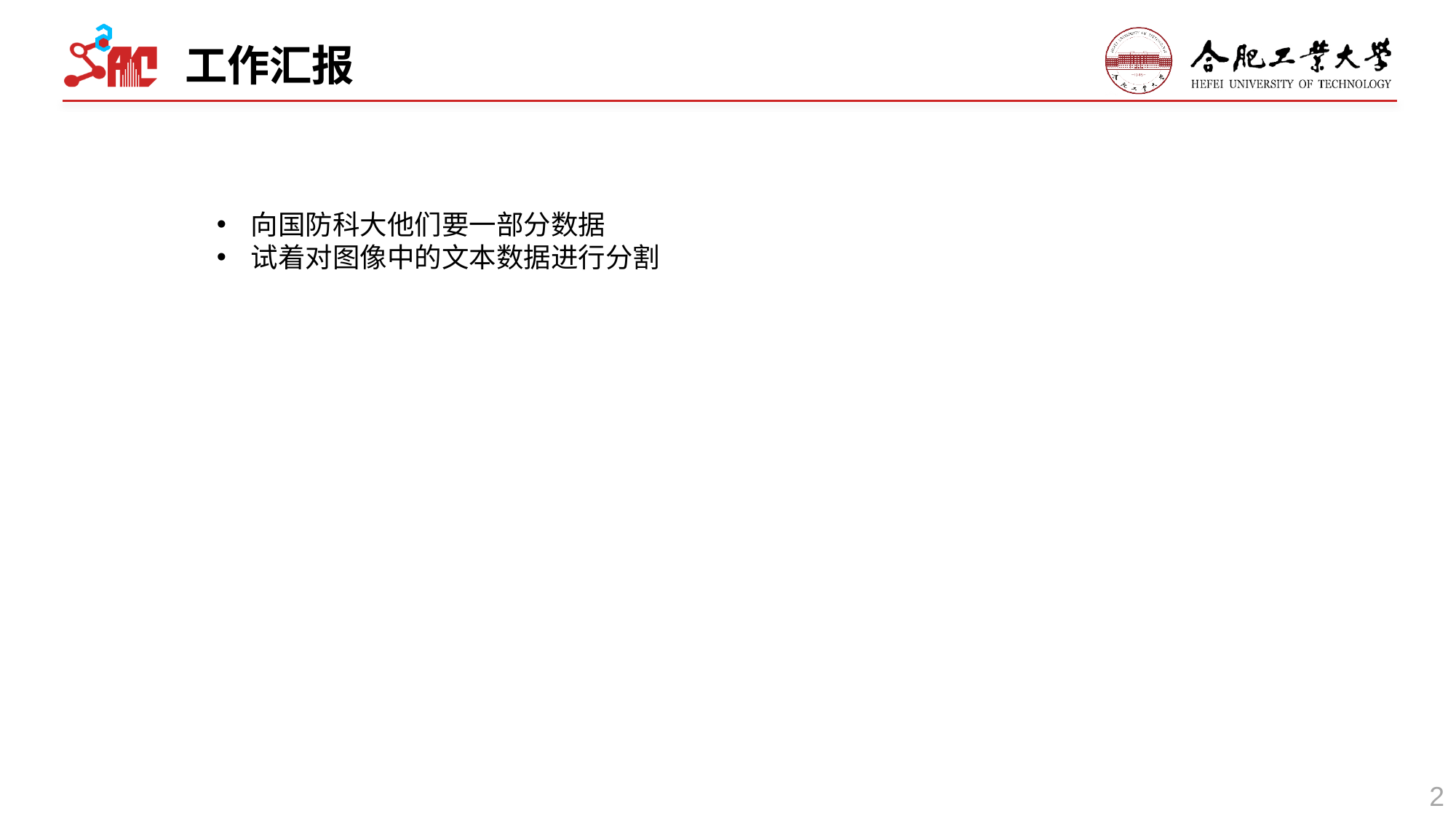

工作汇报
向国防科大他们要一部分数据
试着对图像中的文本数据进行分割
2